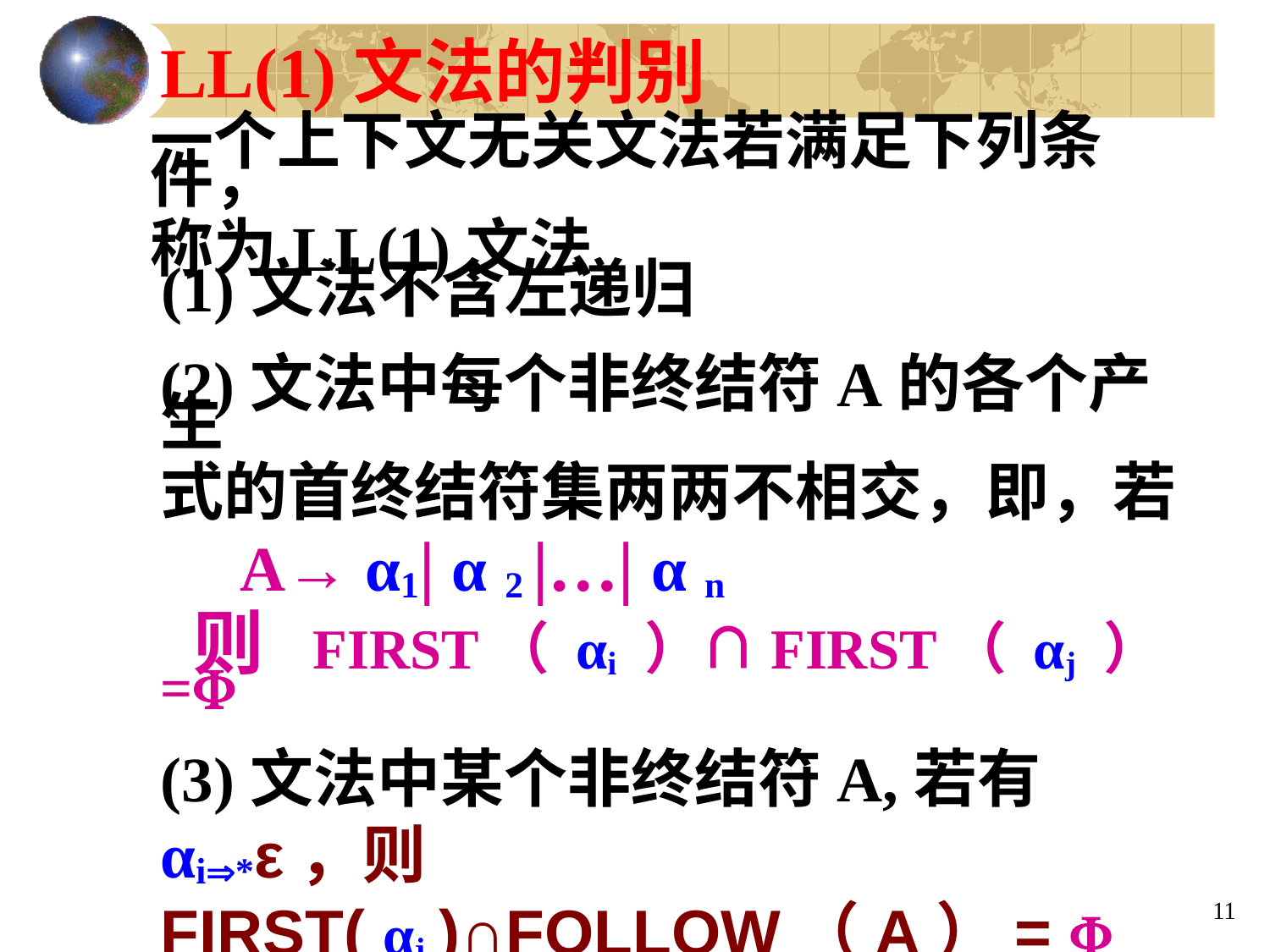

LL(1)文法的判别
一个上下文无关文法若满足下列条件，
称为LL(1)文法
(1)文法不含左递归
(2)文法中每个非终结符A的各个产生
式的首终结符集两两不相交，即，若
     A→ α1| α 2 |…| α n
 则  FIRST（ αi ）∩FIRST（ αj ）=Φ

(3)文法中某个非终结符A,若有αi⇒*ε，则  FIRST( αj )∩FOLLOW（A）= Φ
11